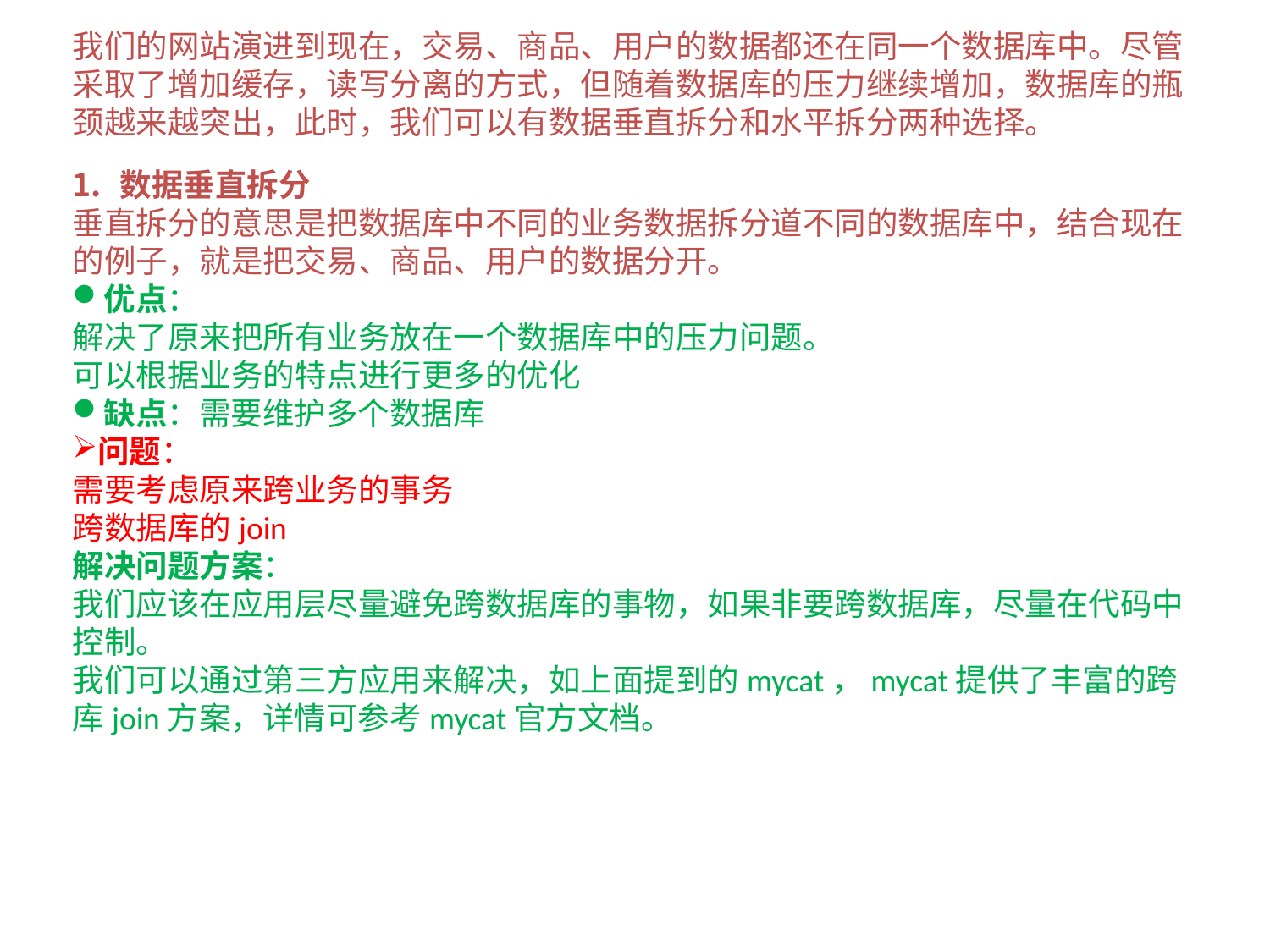

我们的网站演进到现在，交易、商品、用户的数据都还在同一个数据库中。尽管采取了增加缓存，读写分离的方式，但随着数据库的压力继续增加，数据库的瓶颈越来越突出，此时，我们可以有数据垂直拆分和水平拆分两种选择。
数据垂直拆分
垂直拆分的意思是把数据库中不同的业务数据拆分道不同的数据库中，结合现在的例子，就是把交易、商品、用户的数据分开。
优点：
解决了原来把所有业务放在一个数据库中的压力问题。
可以根据业务的特点进行更多的优化
缺点：需要维护多个数据库
问题：
需要考虑原来跨业务的事务
跨数据库的join
解决问题方案：
我们应该在应用层尽量避免跨数据库的事物，如果非要跨数据库，尽量在代码中控制。
我们可以通过第三方应用来解决，如上面提到的mycat，mycat提供了丰富的跨库join方案，详情可参考mycat官方文档。